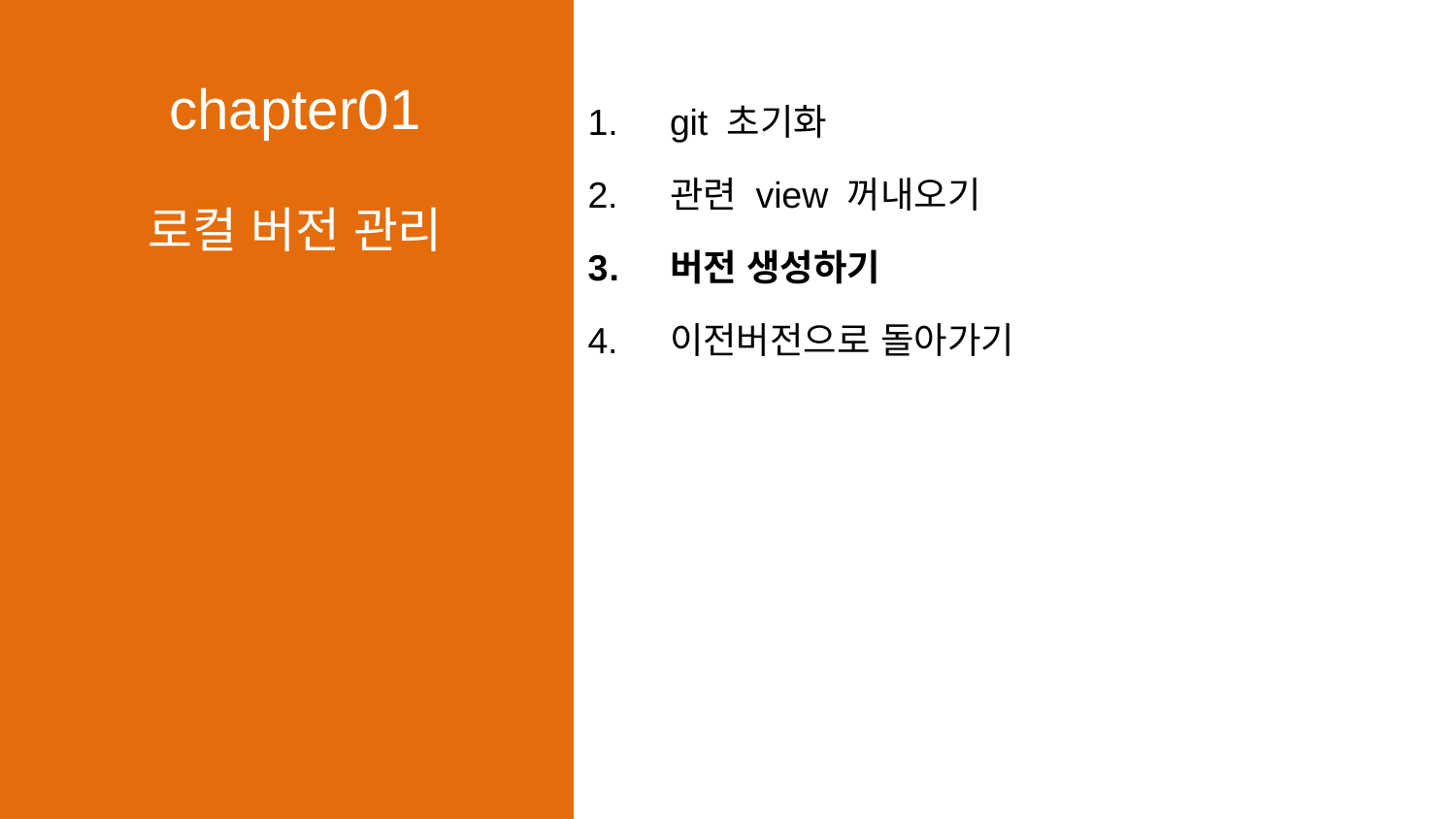

chapter01

로컬 버전 관리
git 초기화
관련 view 꺼내오기
버전 생성하기
이전버전으로 돌아가기